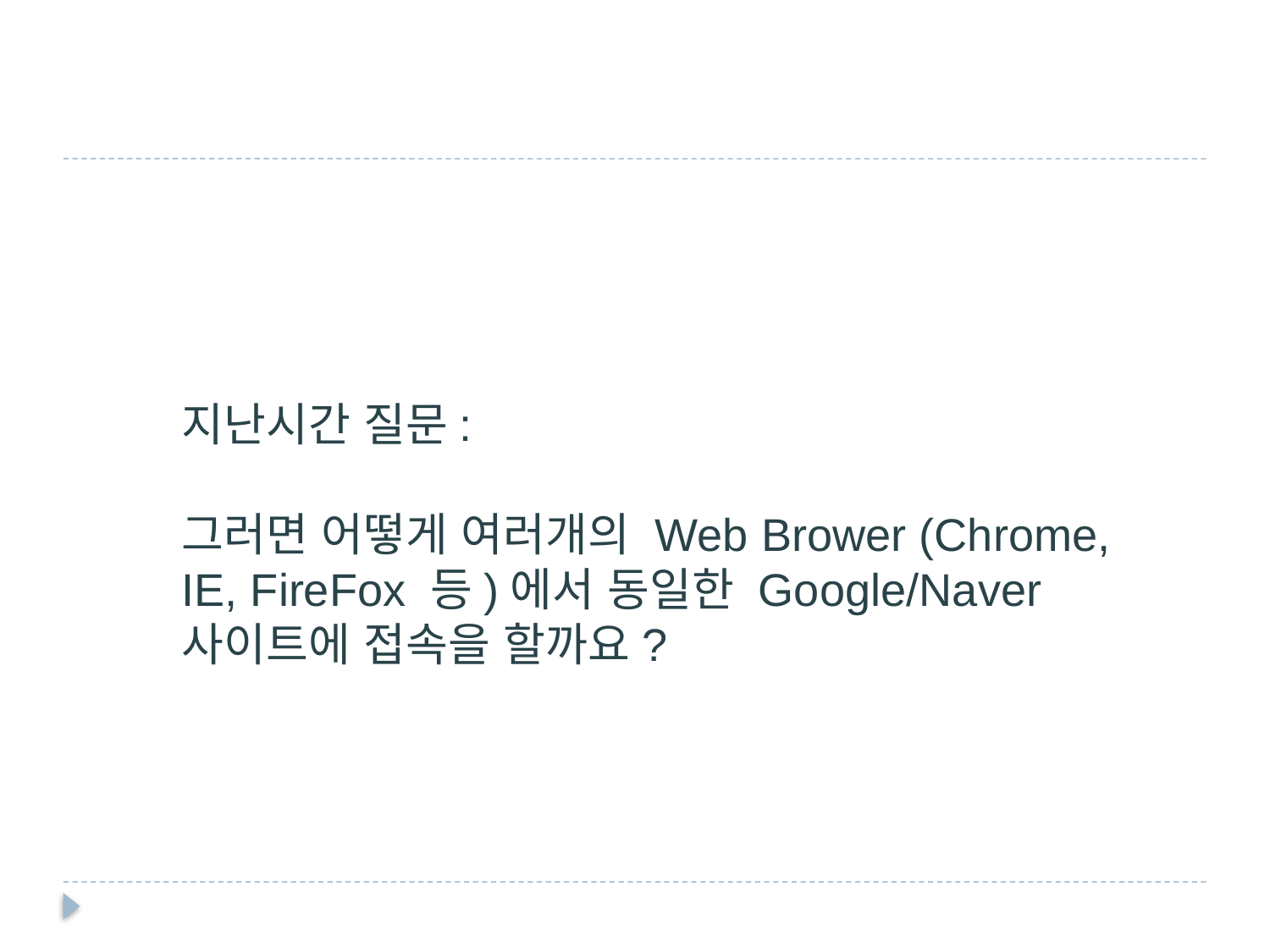

#

지난시간 질문:
그러면 어떻게 여러개의 Web Brower (Chrome, IE, FireFox 등)에서 동일한 Google/Naver 사이트에 접속을 할까요?